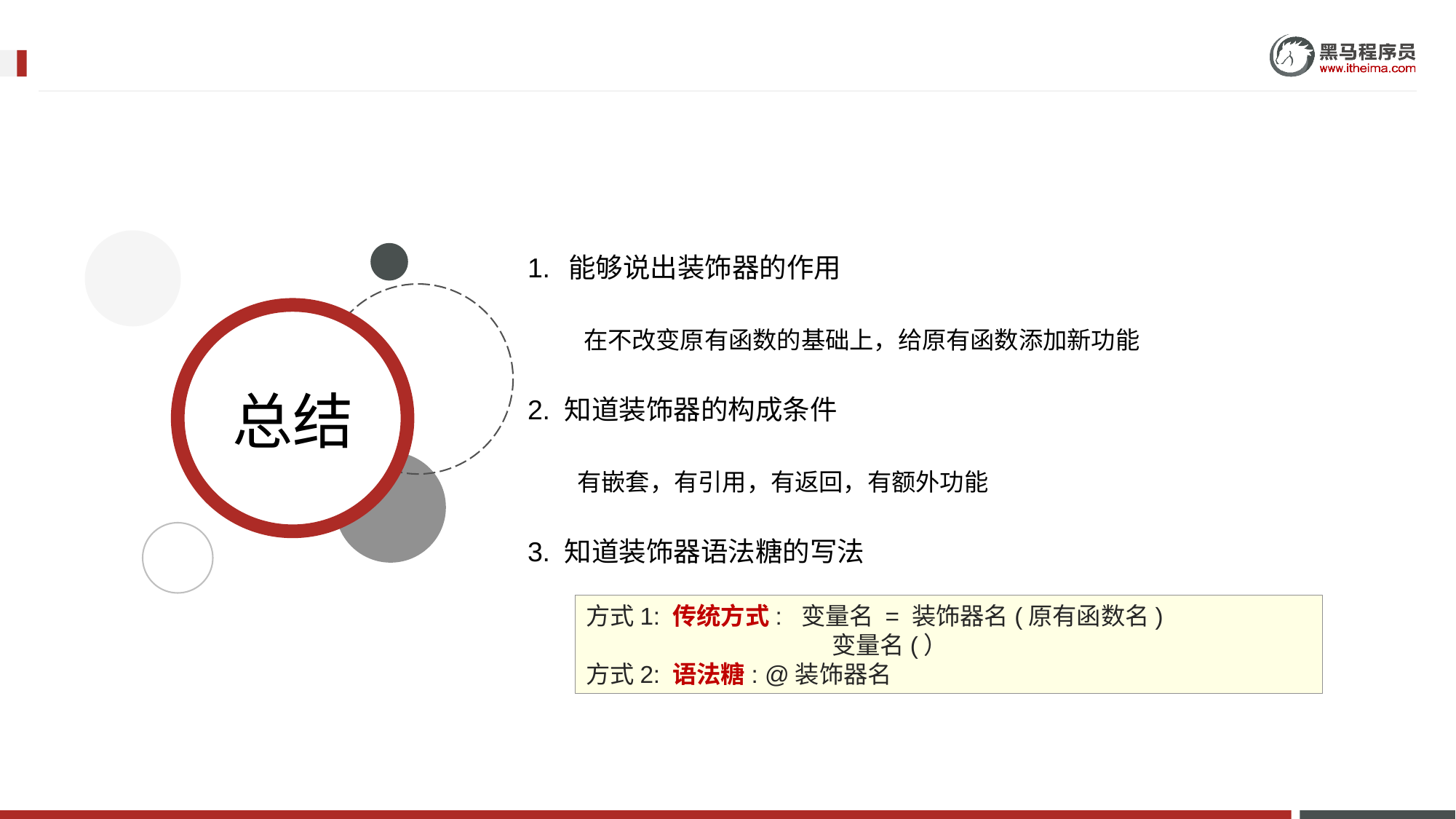

能够说出装饰器的作用
        在不改变原有函数的基础上，给原有函数添加新功能
2. 知道装饰器的构成条件
       有嵌套，有引用，有返回，有额外功能
3. 知道装饰器语法糖的写法

方式1: 传统方式:  变量名 = 装饰器名(原有函数名)
		    变量名(）
方式2: 语法糖: @装饰器名